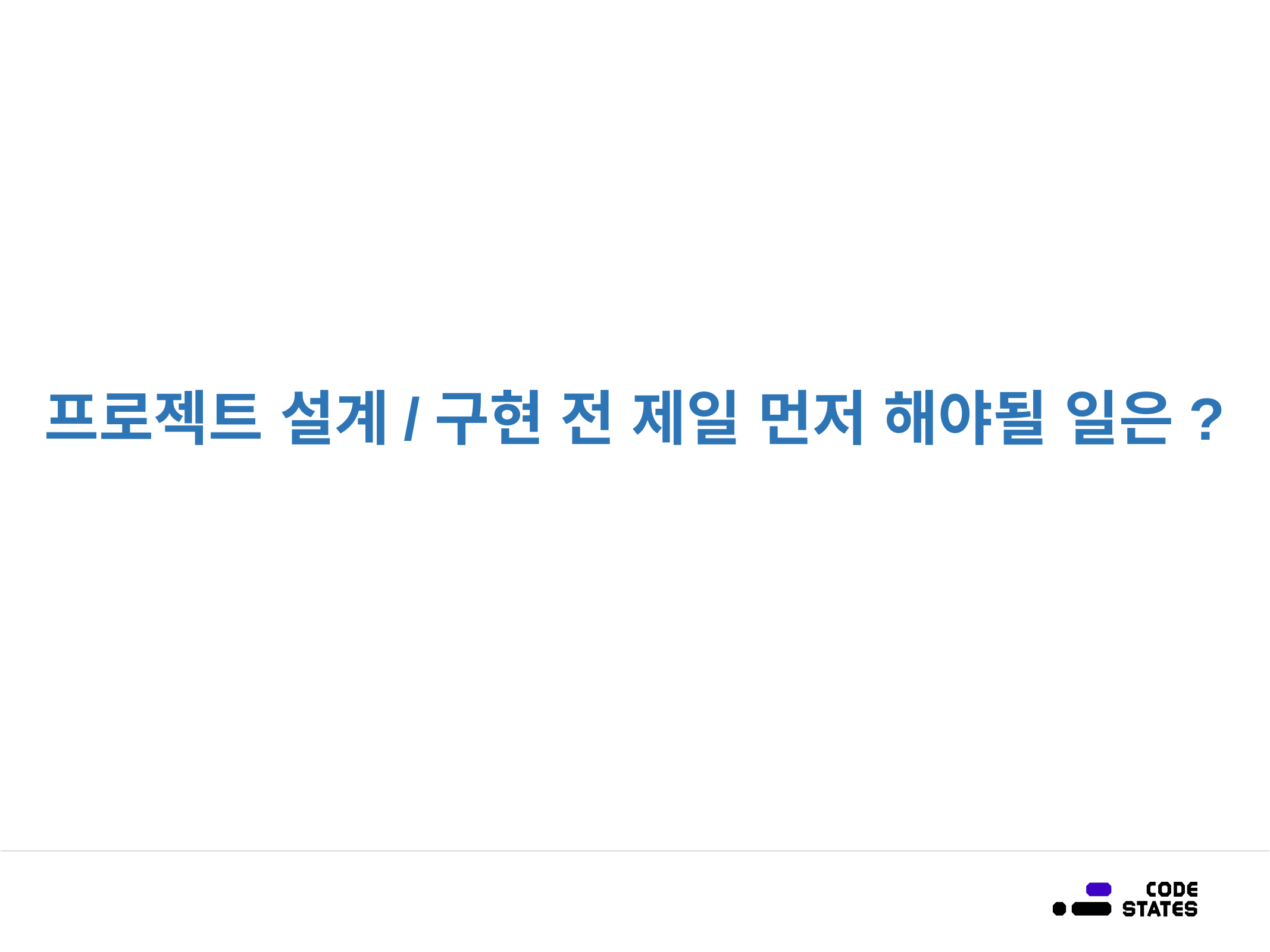

프로젝트 설계/구현 전 제일 먼저 해야될 일은?